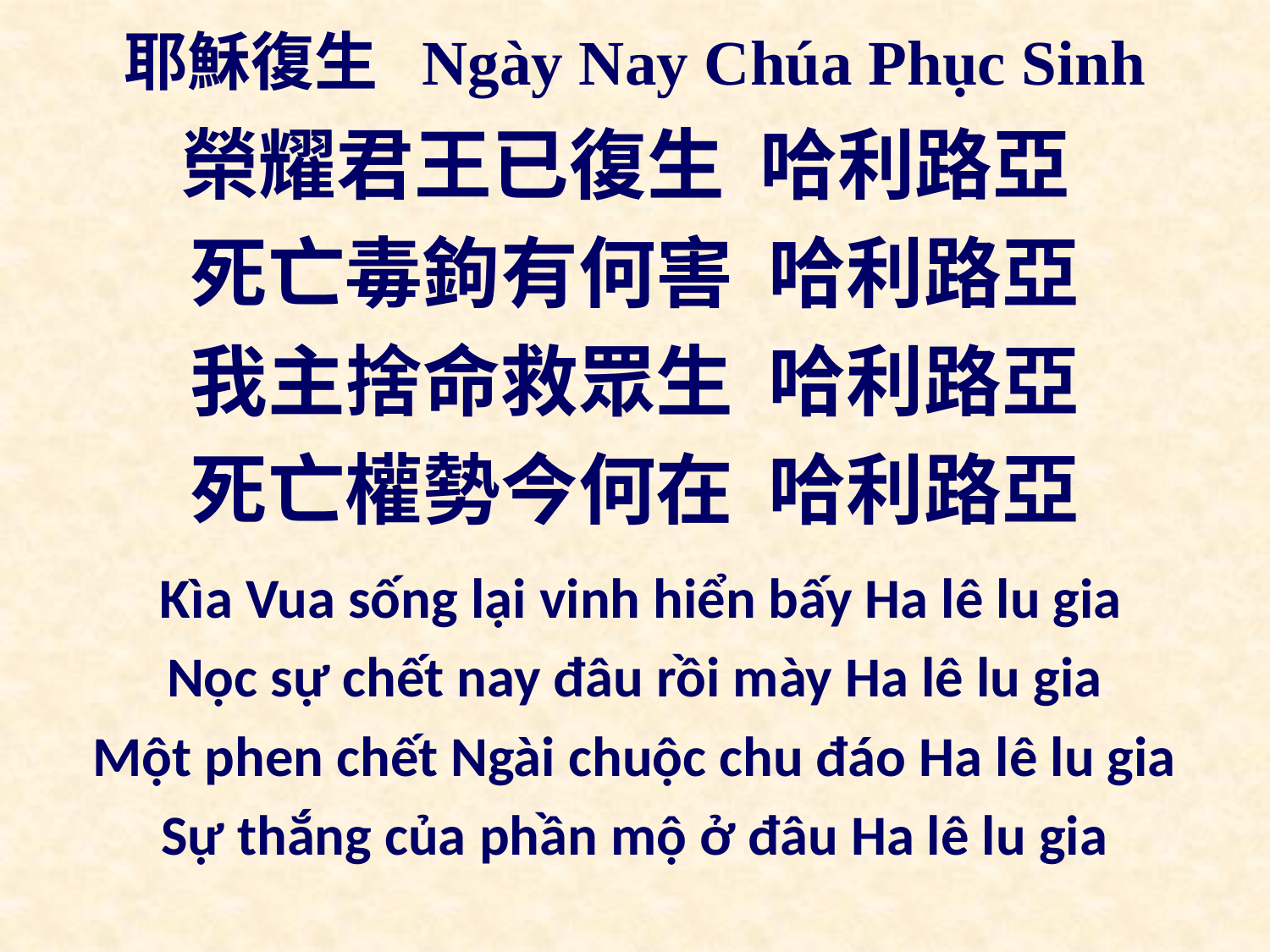

# 耶穌復生  Ngày Nay Chúa Phục Sinh
榮耀君王已復生  哈利路亞
死亡毒鉤有何害  哈利路亞
我主捨命救眾生  哈利路亞
死亡權勢今何在  哈利路亞
 Kìa Vua sống lại vinh hiển bấy Ha lê lu gia
Nọc sự chết nay đâu rồi mày Ha lê lu gia
Một phen chết Ngài chuộc chu đáo Ha lê lu gia
Sự thắng của phần mộ ở đâu Ha lê lu gia